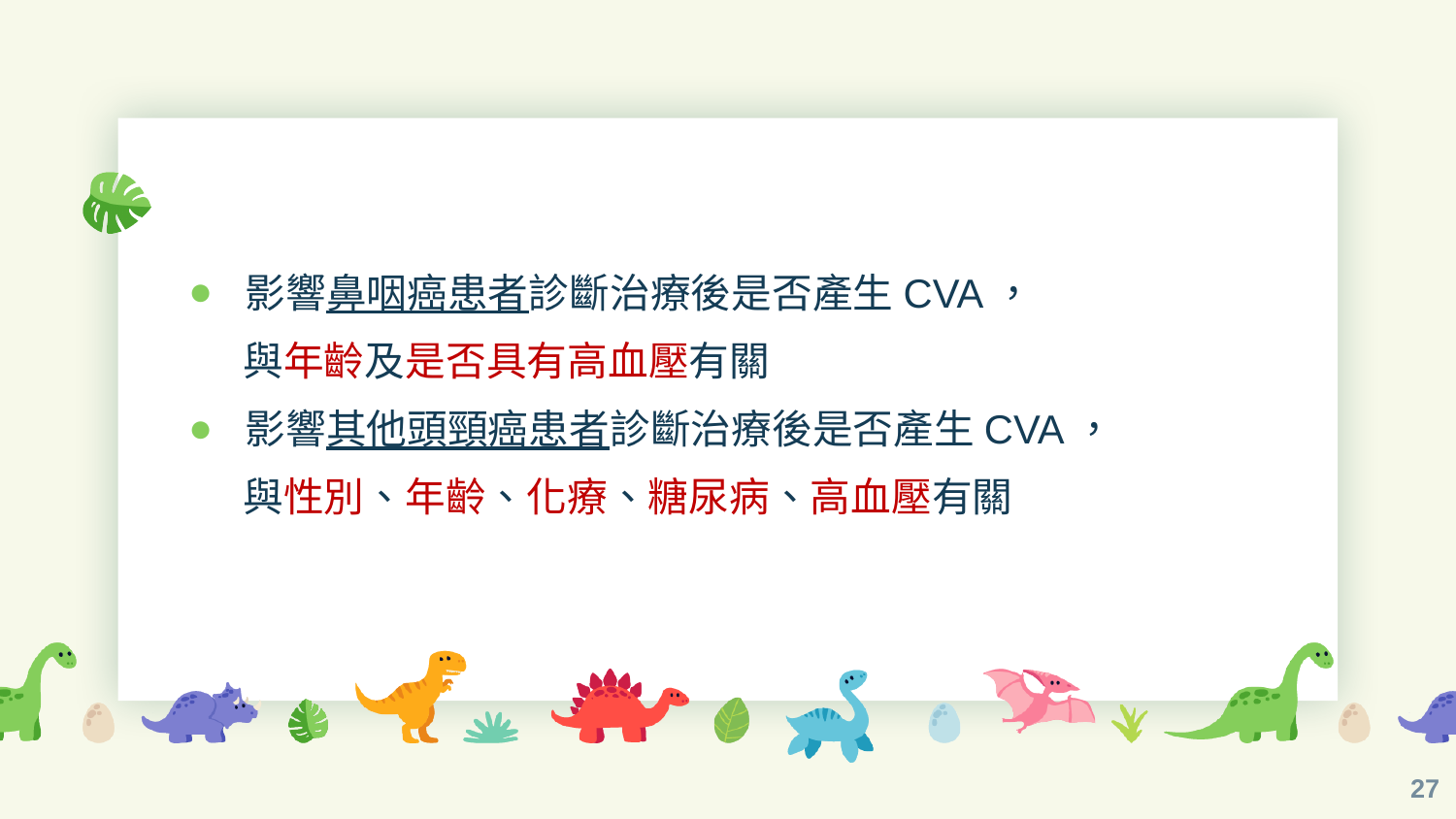

影響鼻咽癌患者診斷治療後是否產生CVA，
     與年齡及是否具有高血壓有關
影響其他頭頸癌患者診斷治療後是否產生CVA，
     與性別、年齡、化療、糖尿病、高血壓有關
27